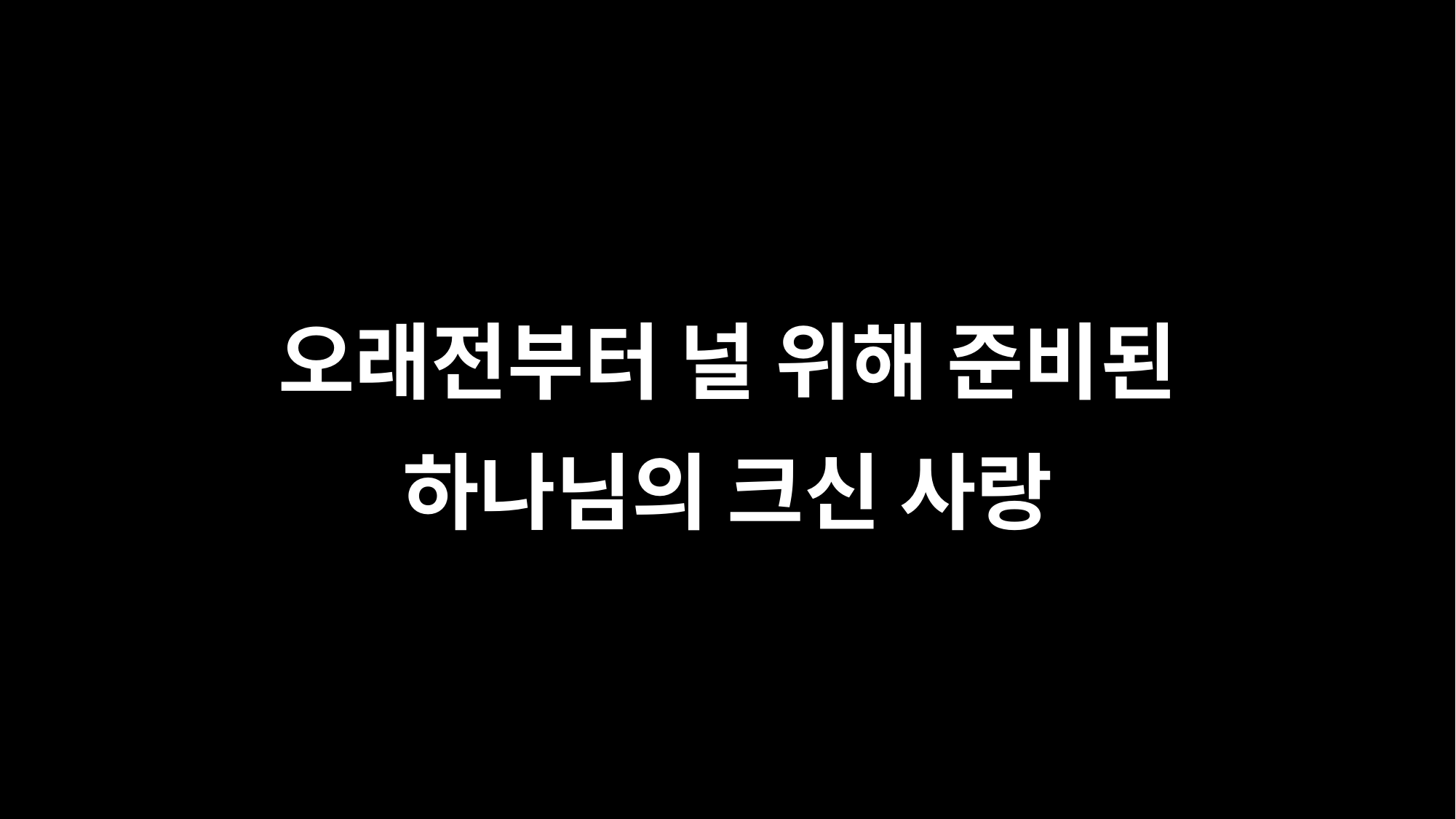

오래전부터 널 위해 준비된
하나님의 크신 사랑